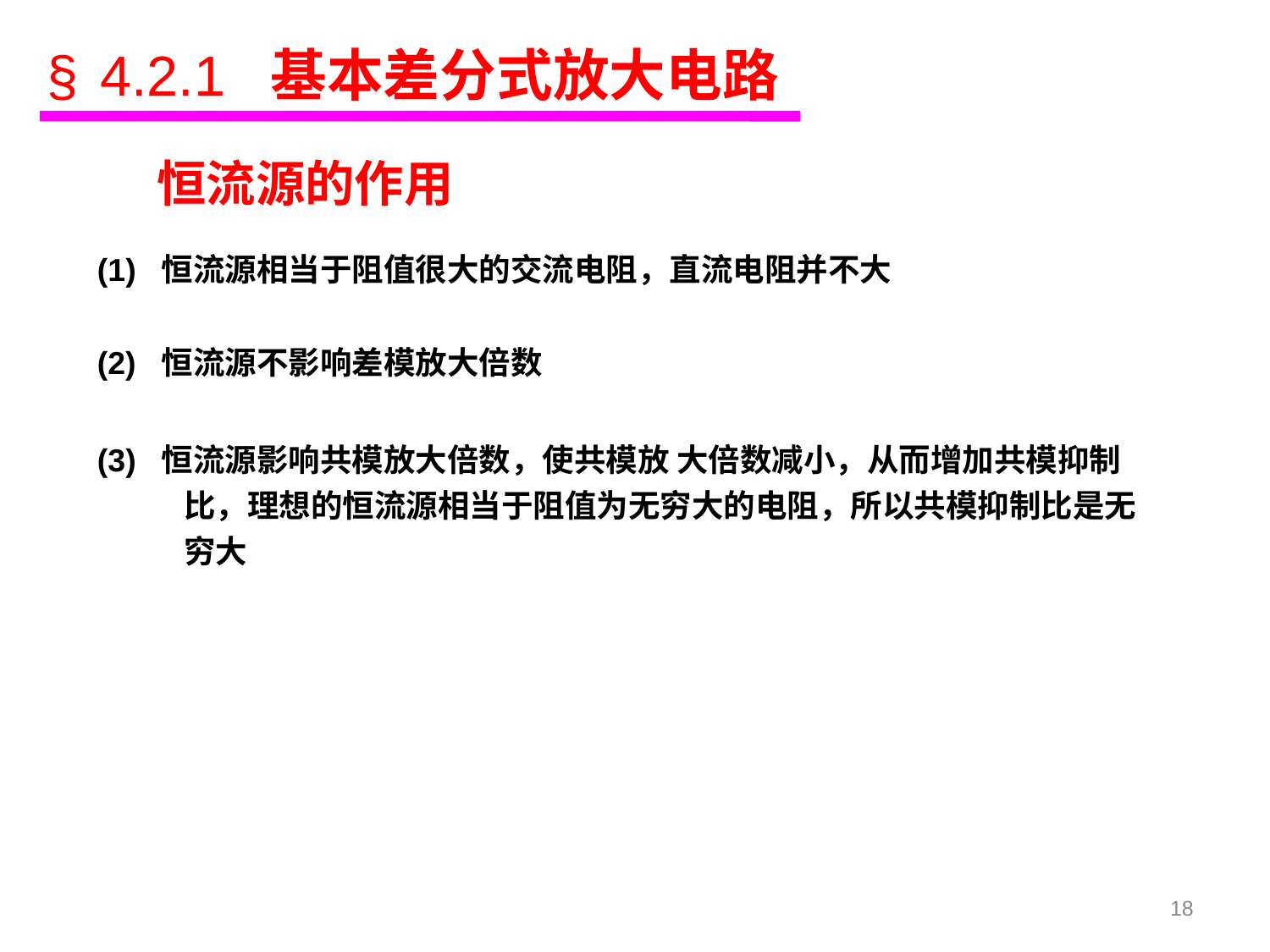

§ 4.2.1  基本差分式放大电路

恒流源的作用
(1)  恒流源相当于阻值很大的交流电阻，直流电阻并不大
(2)  恒流源不影响差模放大倍数
(3)  恒流源影响共模放大倍数，使共模放 大倍数减小，从而增加共模抑制比，理想的恒流源相当于阻值为无穷大的电阻，所以共模抑制比是无穷大
18